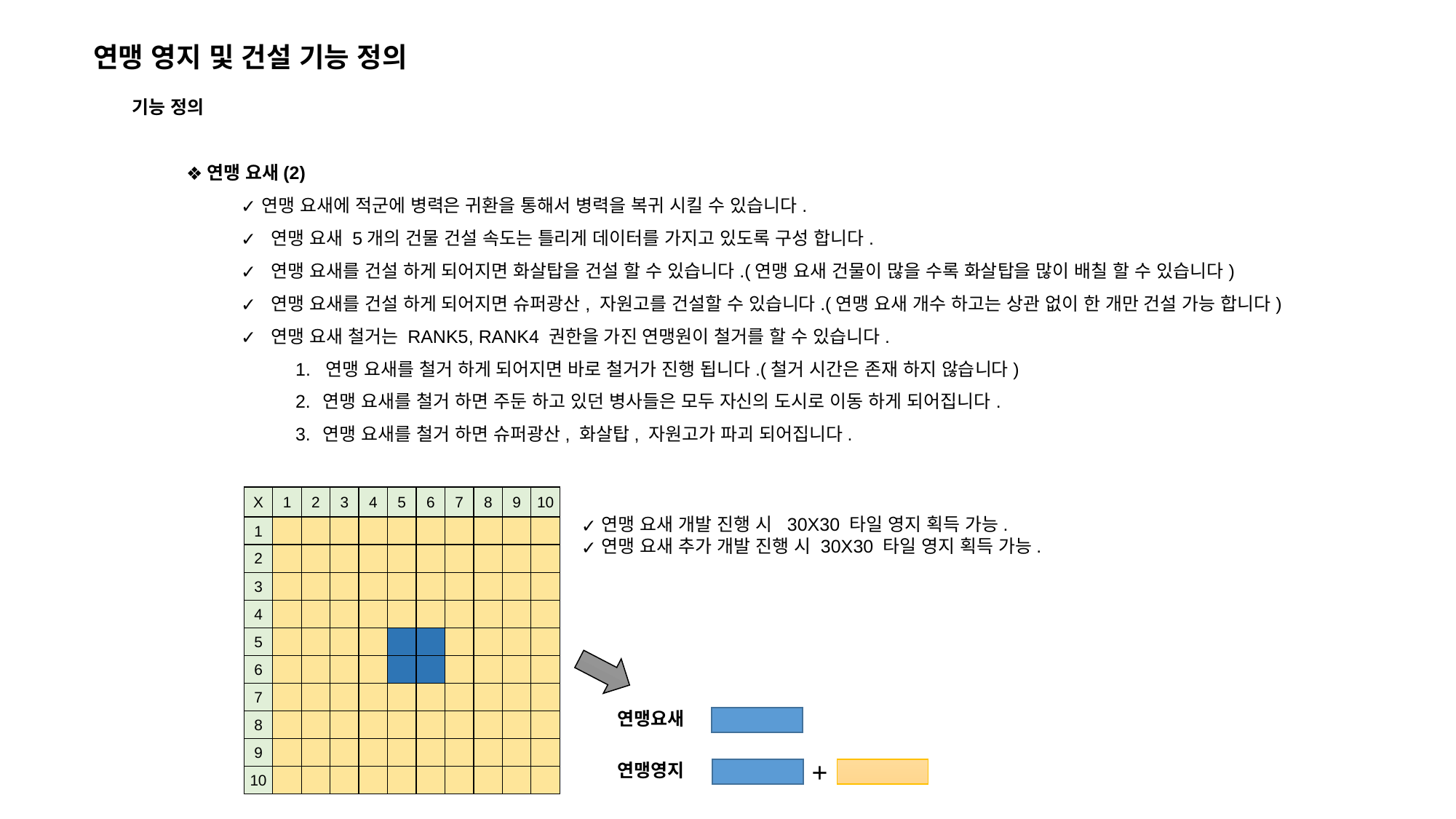

연맹 영지 및 건설 기능 정의
기능 정의

연맹 요새(2)
연맹 요새에 적군에 병력은 귀환을 통해서 병력을 복귀 시킬 수 있습니다.
 연맹 요새 5개의 건물 건설 속도는 틀리게 데이터를 가지고 있도록 구성 합니다.
 연맹 요새를 건설 하게 되어지면 화살탑을 건설 할 수 있습니다.(연맹 요새 건물이 많을 수록 화살탑을 많이 배칠 할 수 있습니다)
 연맹 요새를 건설 하게 되어지면 슈퍼광산, 자원고를 건설할 수 있습니다.(연맹 요새 개수 하고는 상관 없이 한 개만 건설 가능 합니다)
 연맹 요새 철거는 RANK5, RANK4 권한을 가진 연맹원이 철거를 할 수 있습니다.
1.  연맹 요새를 철거 하게 되어지면 바로 철거가 진행 됩니다.(철거 시간은 존재 하지 않습니다)
연맹 요새를 철거 하면 주둔 하고 있던 병사들은 모두 자신의 도시로 이동 하게 되어집니다.
연맹 요새를 철거 하면 슈퍼광산, 화살탑, 자원고가 파괴 되어집니다.
| X | 1 | 2 | 3 | 4 | 5 | 6 | 7 | 8 | 9 | 10 |
| --- | --- | --- | --- | --- | --- | --- | --- | --- | --- | --- |
| 1 |  |  |  |  |  |  |  |  |  |  |
| 2 |  |  |  |  |  |  |  |  |  |  |
| 3 |  |  |  |  |  |  |  |  |  |  |
| 4 |  |  |  |  |  |  |  |  |  |  |
| 5 |  |  |  |  |  |  |  |  |  |  |
| 6 |  |  |  |  |  |  |  |  |  |  |
| 7 |  |  |  |  |  |  |  |  |  |  |
| 8 |  |  |  |  |  |  |  |  |  |  |
| 9 |  |  |  |  |  |  |  |  |  |  |
| 10 |  |  |  |  |  |  |  |  |  |  |
연맹 요새 개발 진행 시  30X30 타일 영지 획득 가능.
연맹 요새 추가 개발 진행 시 30X30 타일 영지 획득 가능.

연맹요새

+
연맹영지